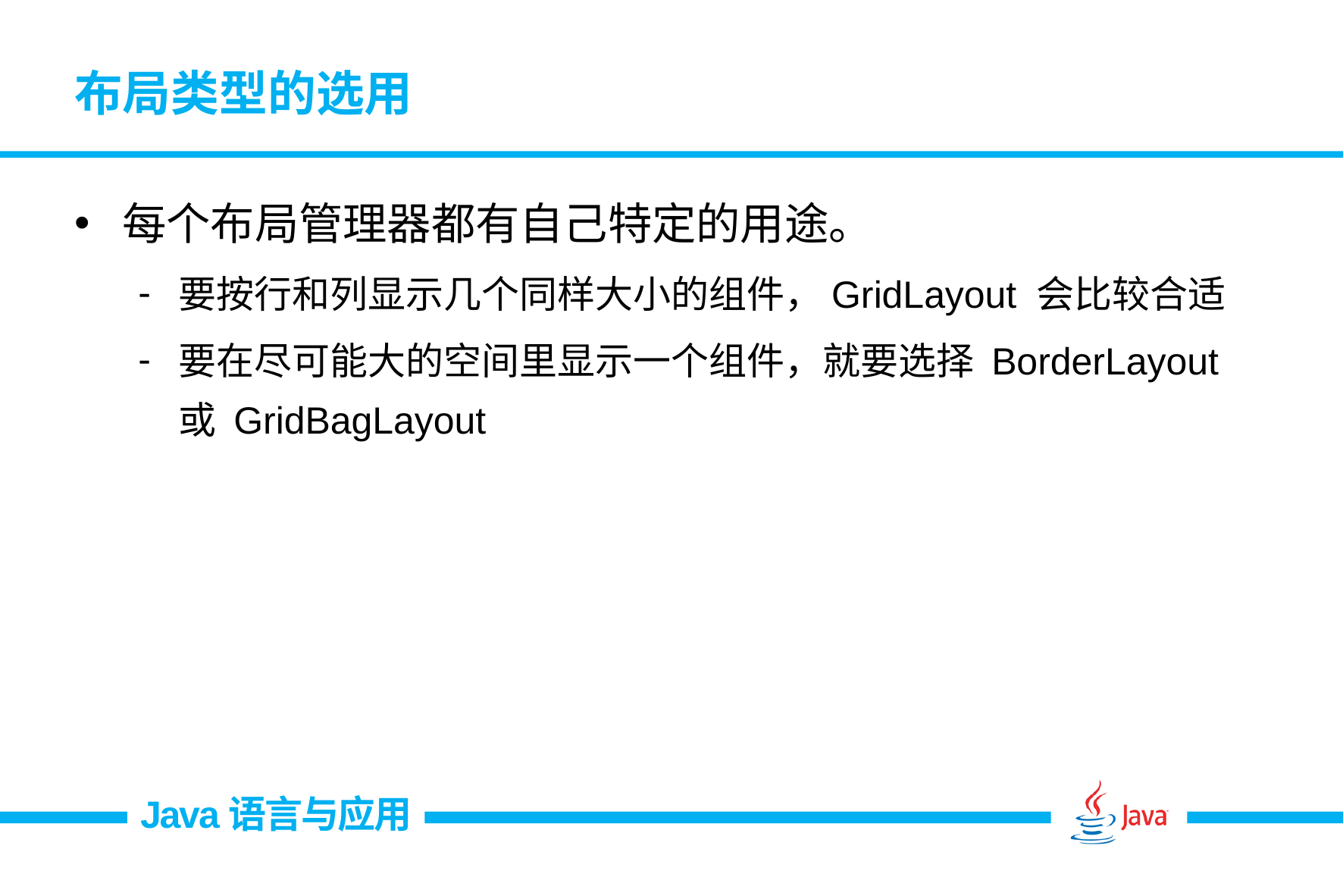

# 布局类型的选用
每个布局管理器都有自己特定的用途。
要按行和列显示几个同样大小的组件，GridLayout 会比较合适
要在尽可能大的空间里显示一个组件，就要选择 BorderLayout 或 GridBagLayout